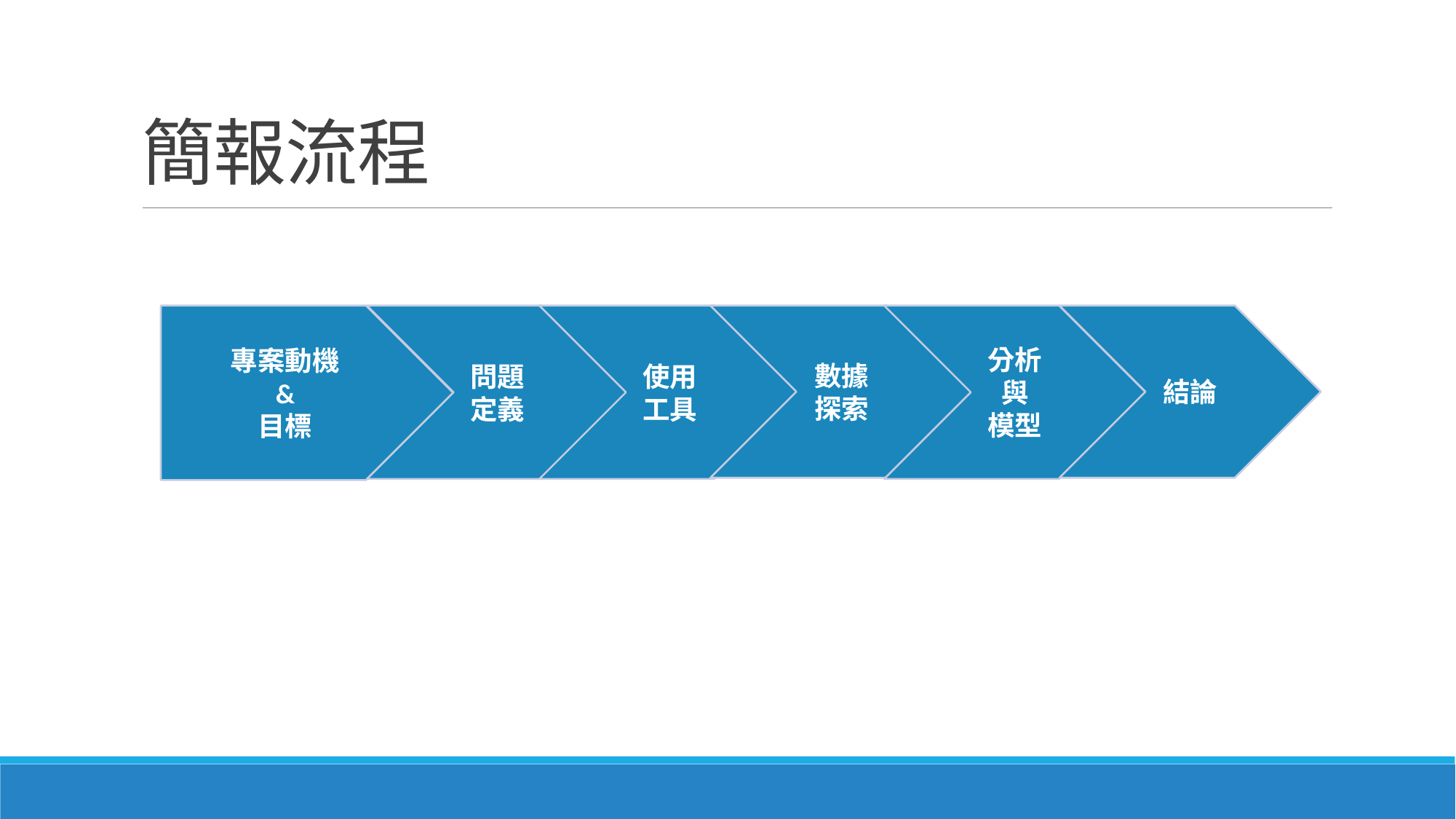

# 簡報流程
數據探索
結論
專案動機
&
目標
問題
定義
使用工具
分析與
模型